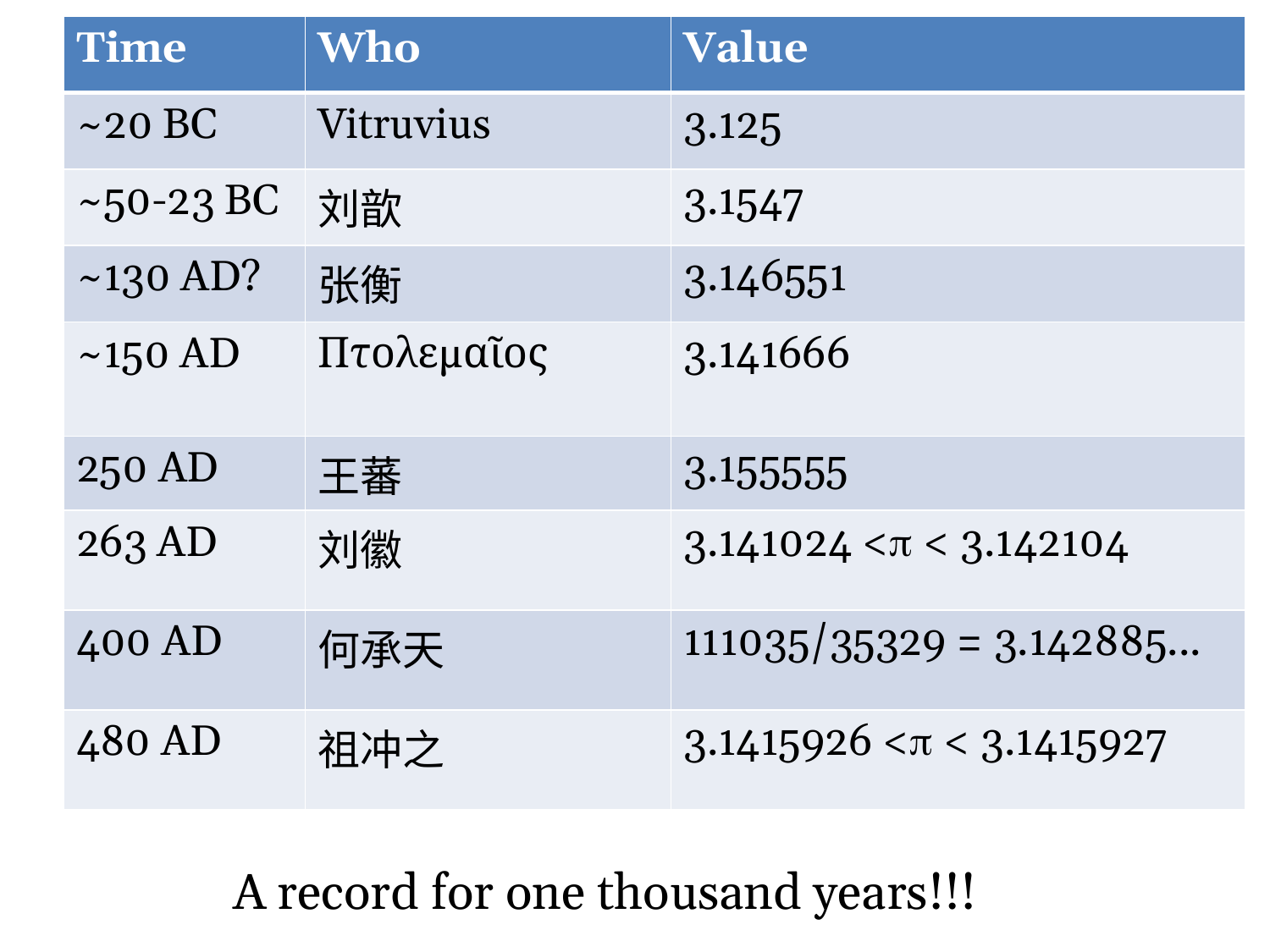

| Time | Who | Value |
| --- | --- | --- |
| ~20 BC | Vitruvius | 3.125 |
| ~50-23 BC | 刘歆 | 3.1547 |
| ~130 AD? | 张衡 | 3.146551 |
| ~150 AD | Πτολεμαῖος | 3.141666 |
| 250 AD | 王蕃 | 3.155555 |
| 263 AD | 刘徽 | 3.141024 <π < 3.142104 |
| 400 AD | 何承天 | 111035/35329 = 3.142885... |
| 480 AD | 祖冲之 | 3.1415926 <π < 3.1415927 |
A record for one thousand years!!!